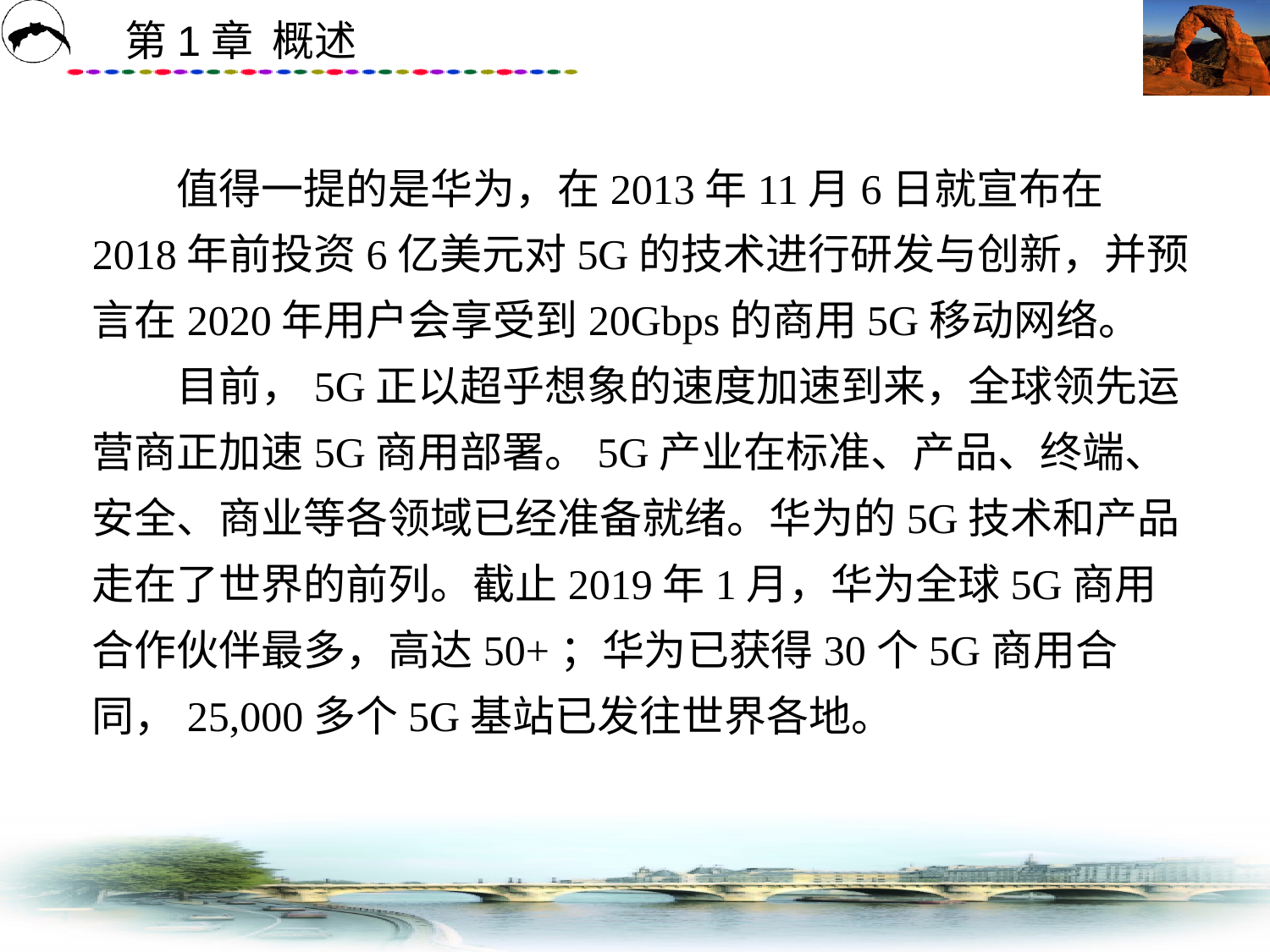

# 值得一提的是华为，在2013年11月6日就宣布在2018年前投资6亿美元对5G的技术进行研发与创新，并预言在2020年用户会享受到20Gbps的商用5G移动网络。 　　目前，5G正以超乎想象的速度加速到来，全球领先运营商正加速5G商用部署。5G产业在标准、产品、终端、安全、商业等各领域已经准备就绪。华为的5G技术和产品走在了世界的前列。截止2019年1月，华为全球5G商用合作伙伴最多，高达50+；华为已获得30个5G商用合同，25,000多个5G基站已发往世界各地。